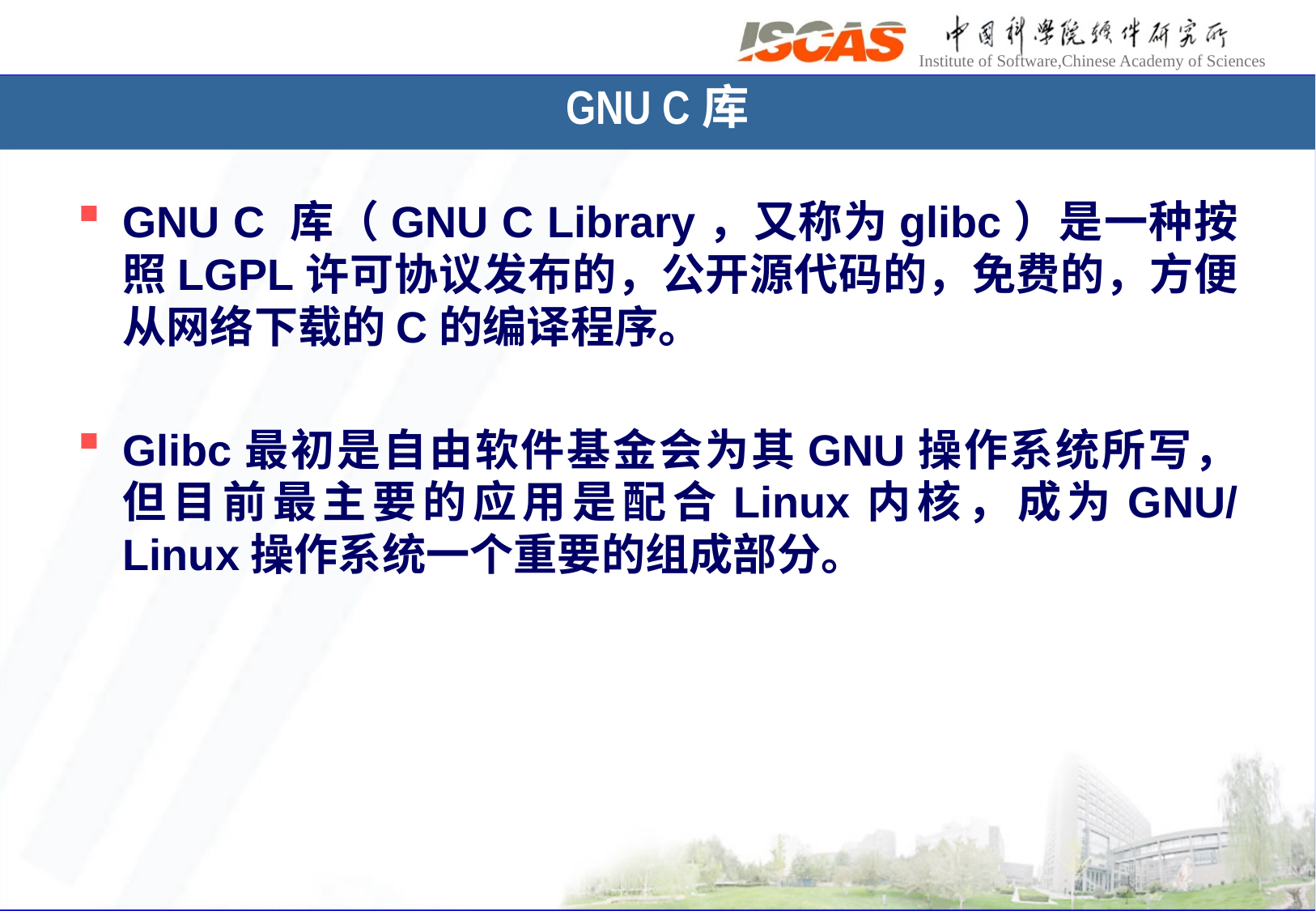

# GNU C库
GNU C 库（GNU C Library，又称为glibc）是一种按照LGPL许可协议发布的，公开源代码的，免费的，方便从网络下载的C的编译程序。

Glibc最初是自由软件基金会为其GNU操作系统所写，但目前最主要的应用是配合Linux内核，成为GNU/Linux操作系统一个重要的组成部分。